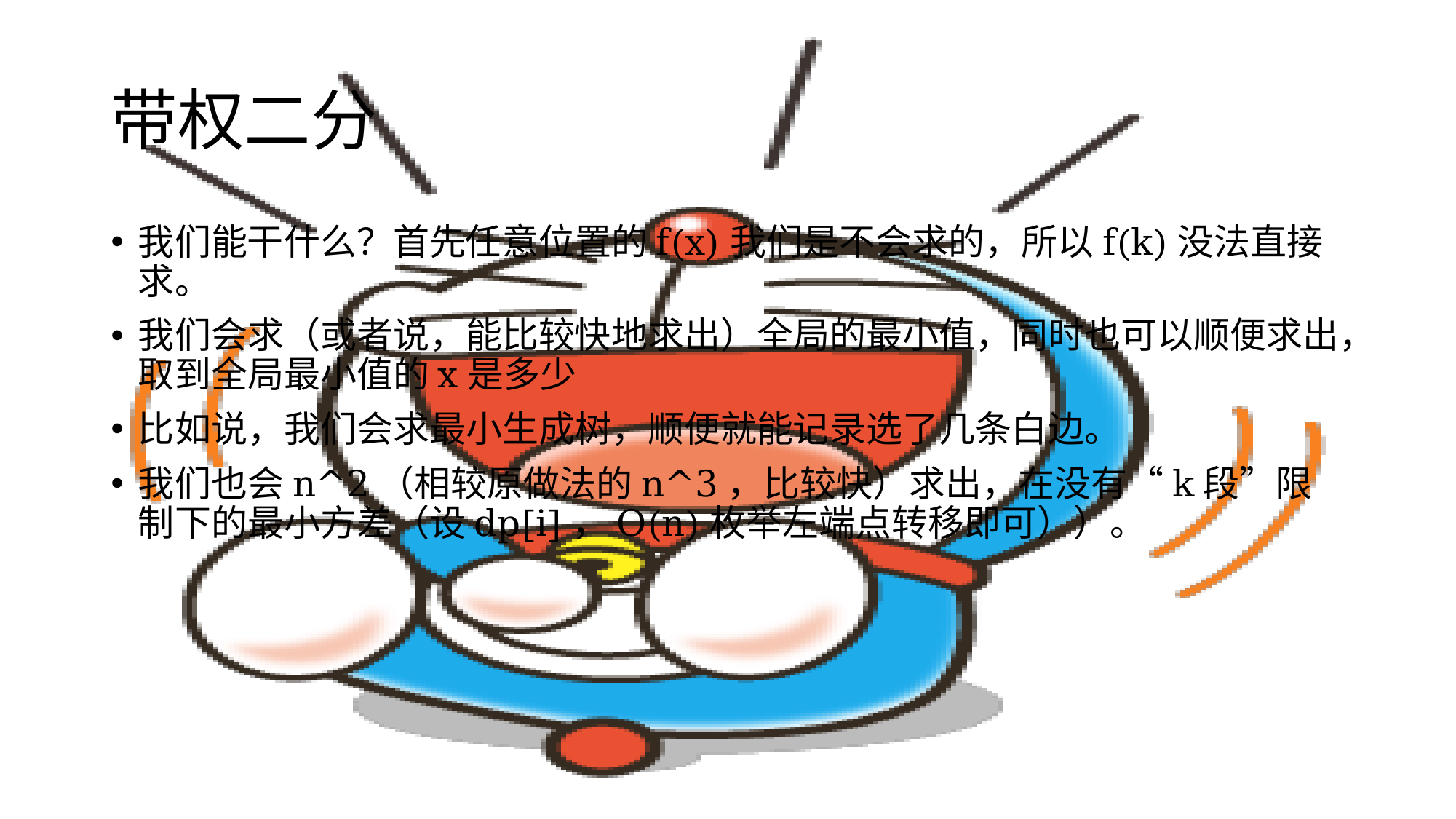

# 带权二分
我们能干什么？首先任意位置的f(x)我们是不会求的，所以f(k)没法直接求。
我们会求（或者说，能比较快地求出）全局的最小值，同时也可以顺便求出，取到全局最小值的x是多少
比如说，我们会求最小生成树，顺便就能记录选了几条白边。
我们也会n^2（相较原做法的n^3，比较快）求出，在没有“k段”限制下的最小方差（设dp[i]，O(n)枚举左端点转移即可））。